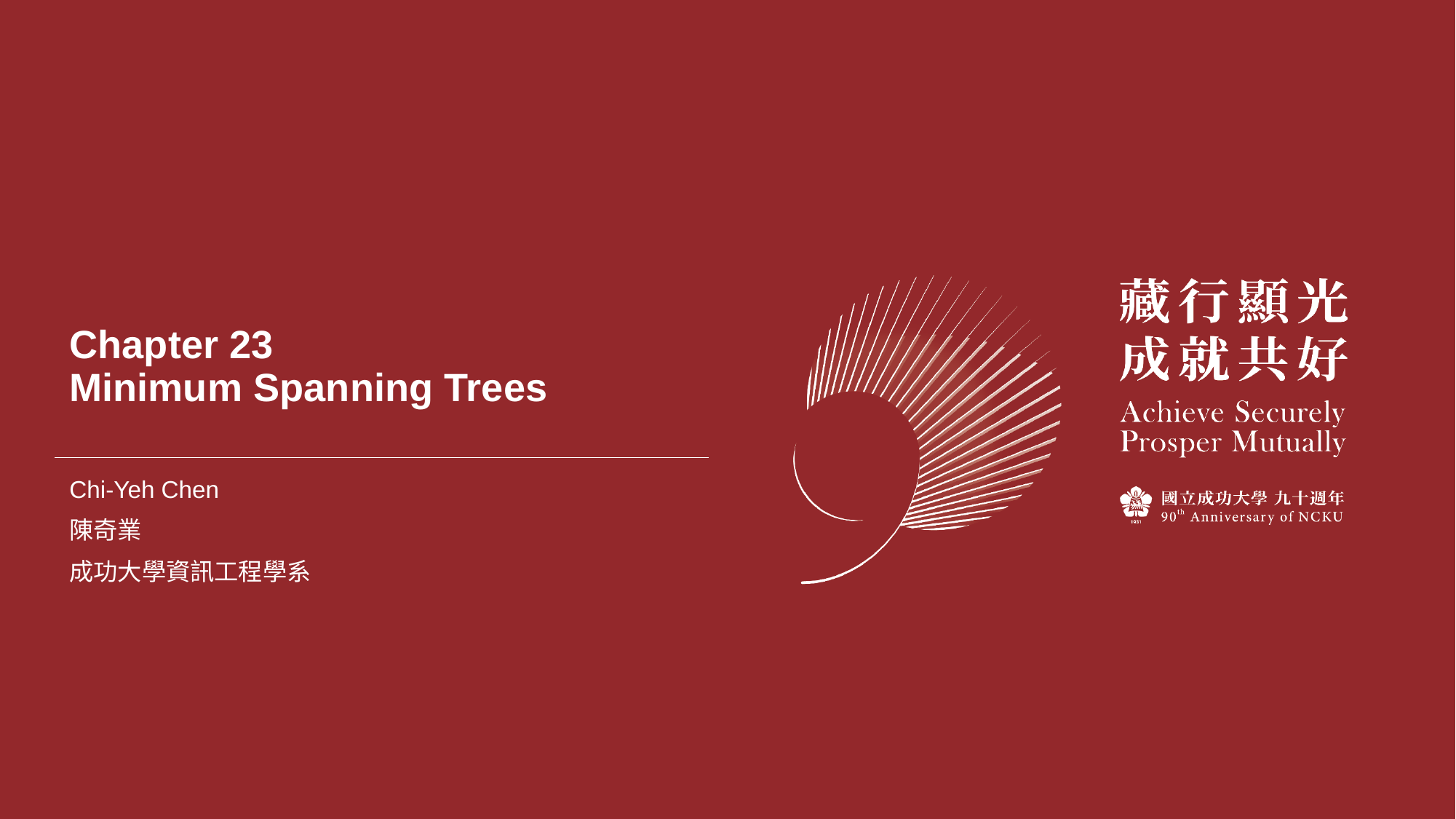

# Chapter 23 Minimum Spanning Trees
Chi-Yeh Chen
陳奇業
成功大學資訊工程學系